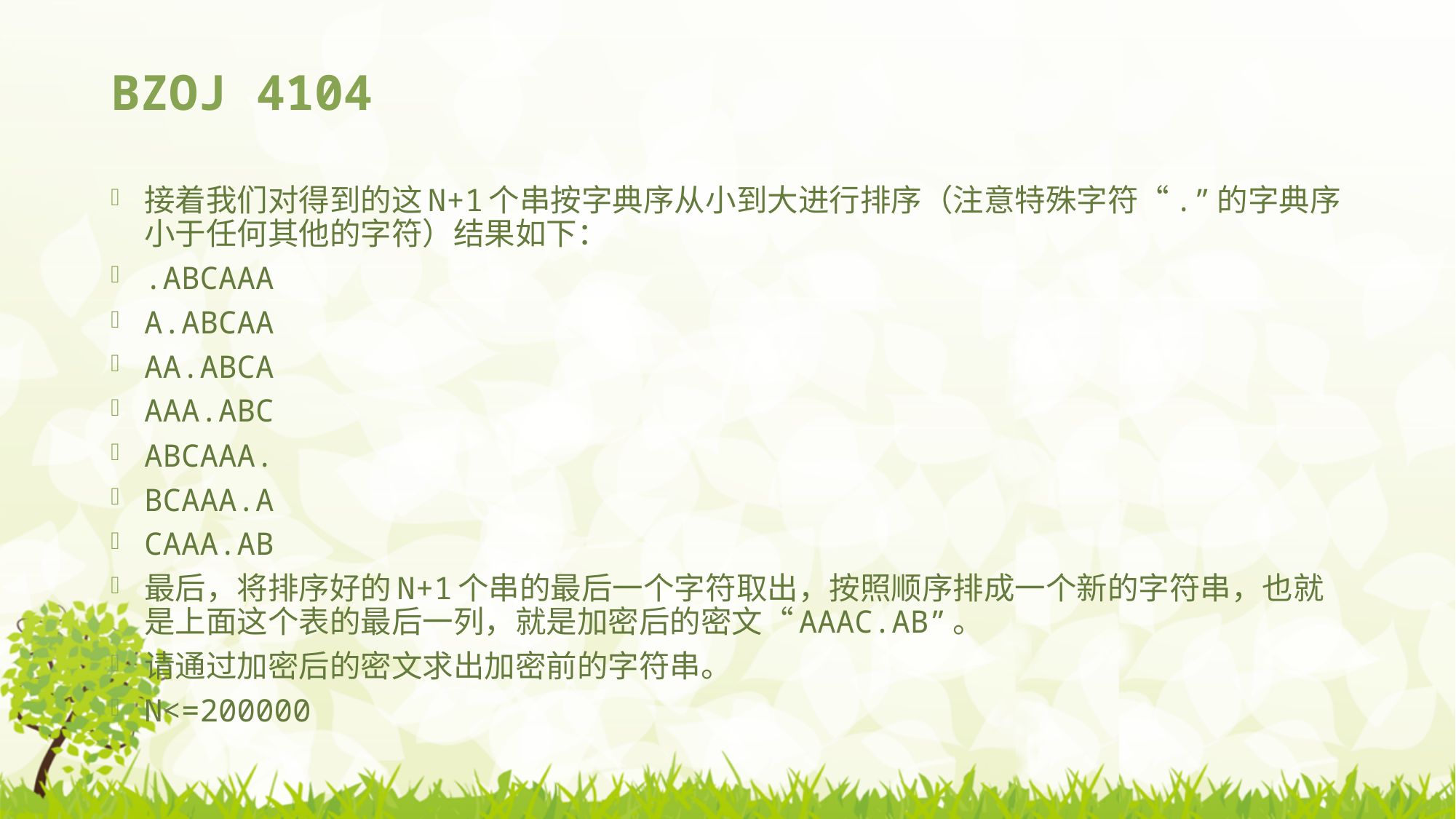

# BZOJ 4104
接着我们对得到的这N+1个串按字典序从小到大进行排序（注意特殊字符“.”的字典序小于任何其他的字符）结果如下：
.ABCAAA
A.ABCAA
AA.ABCA
AAA.ABC
ABCAAA.
BCAAA.A
CAAA.AB
最后，将排序好的N+1个串的最后一个字符取出，按照顺序排成一个新的字符串，也就是上面这个表的最后一列，就是加密后的密文“AAAC.AB”。
请通过加密后的密文求出加密前的字符串。
N<=200000